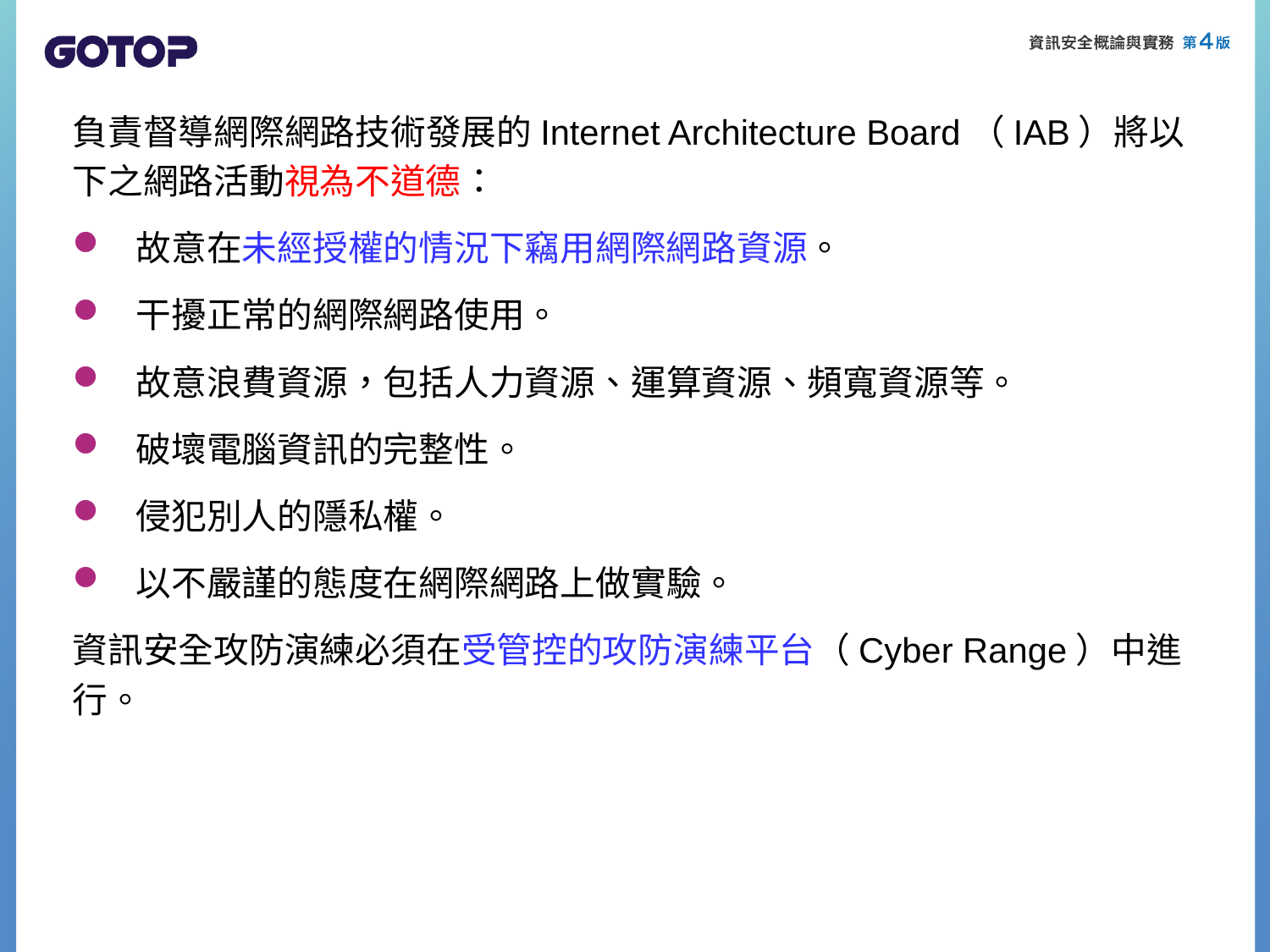

負責督導網際網路技術發展的Internet Architecture Board（IAB）將以下之網路活動視為不道德：
故意在未經授權的情況下竊用網際網路資源。
干擾正常的網際網路使用。
故意浪費資源，包括人力資源、運算資源、頻寬資源等。
破壞電腦資訊的完整性。
侵犯別人的隱私權。
以不嚴謹的態度在網際網路上做實驗。
資訊安全攻防演練必須在受管控的攻防演練平台（Cyber Range）中進行。